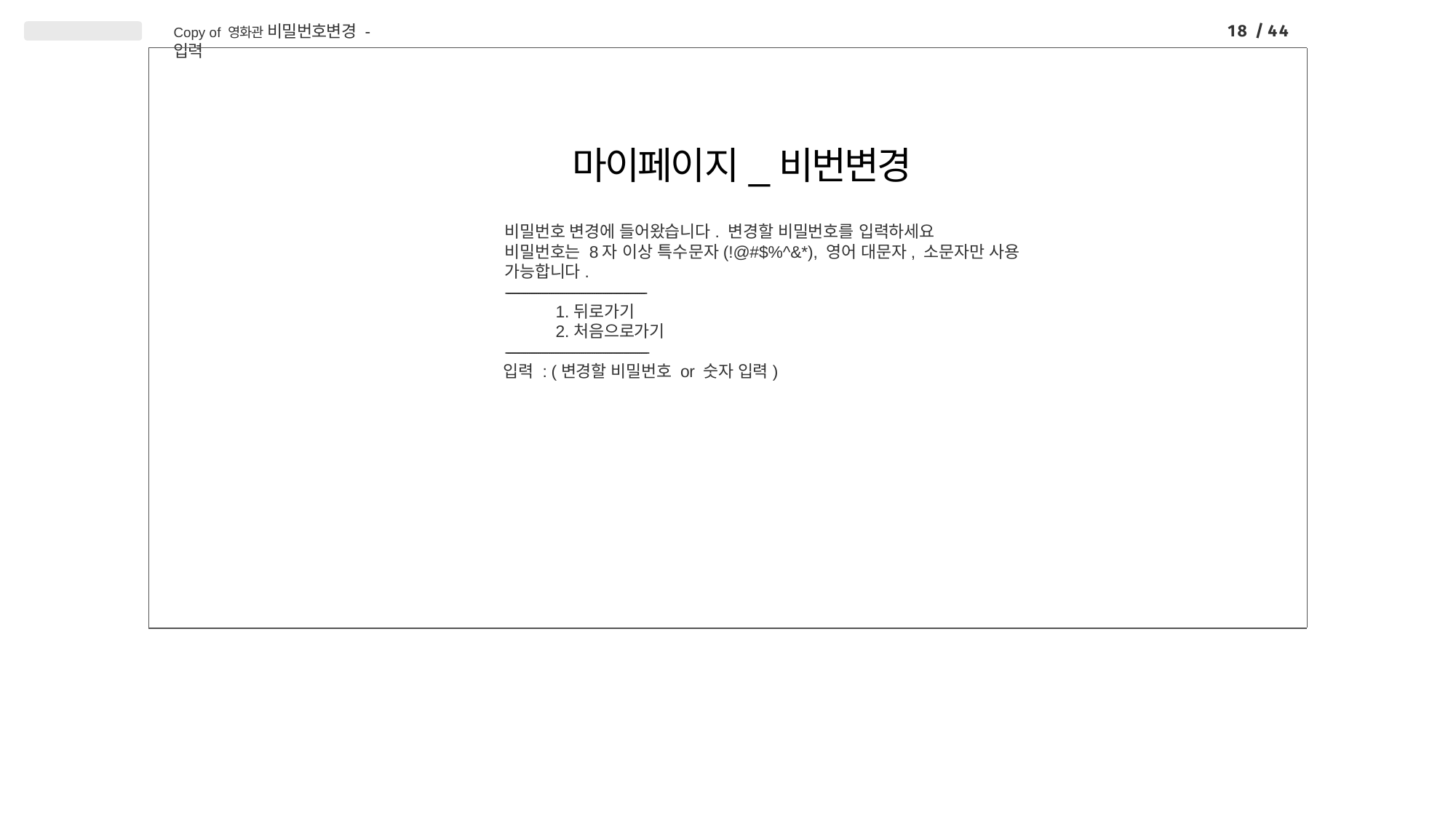

18 / 44
Copy of 영화관 비밀번호변경 - 입력

# 마이페이지_비번변경
비밀번호 변경에 들어왔습니다. 변경할 비밀번호를 입력하세요
비밀번호는 8자 이상 특수문자(!@#$%^&*), 영어 대문자, 소문자만 사용 가능합니다.
-----------------------------------------------------------------
뒤로가기
처음으로가기
------------------------------------------------------------------
입력 : (변경할 비밀번호 or 숫자 입력)